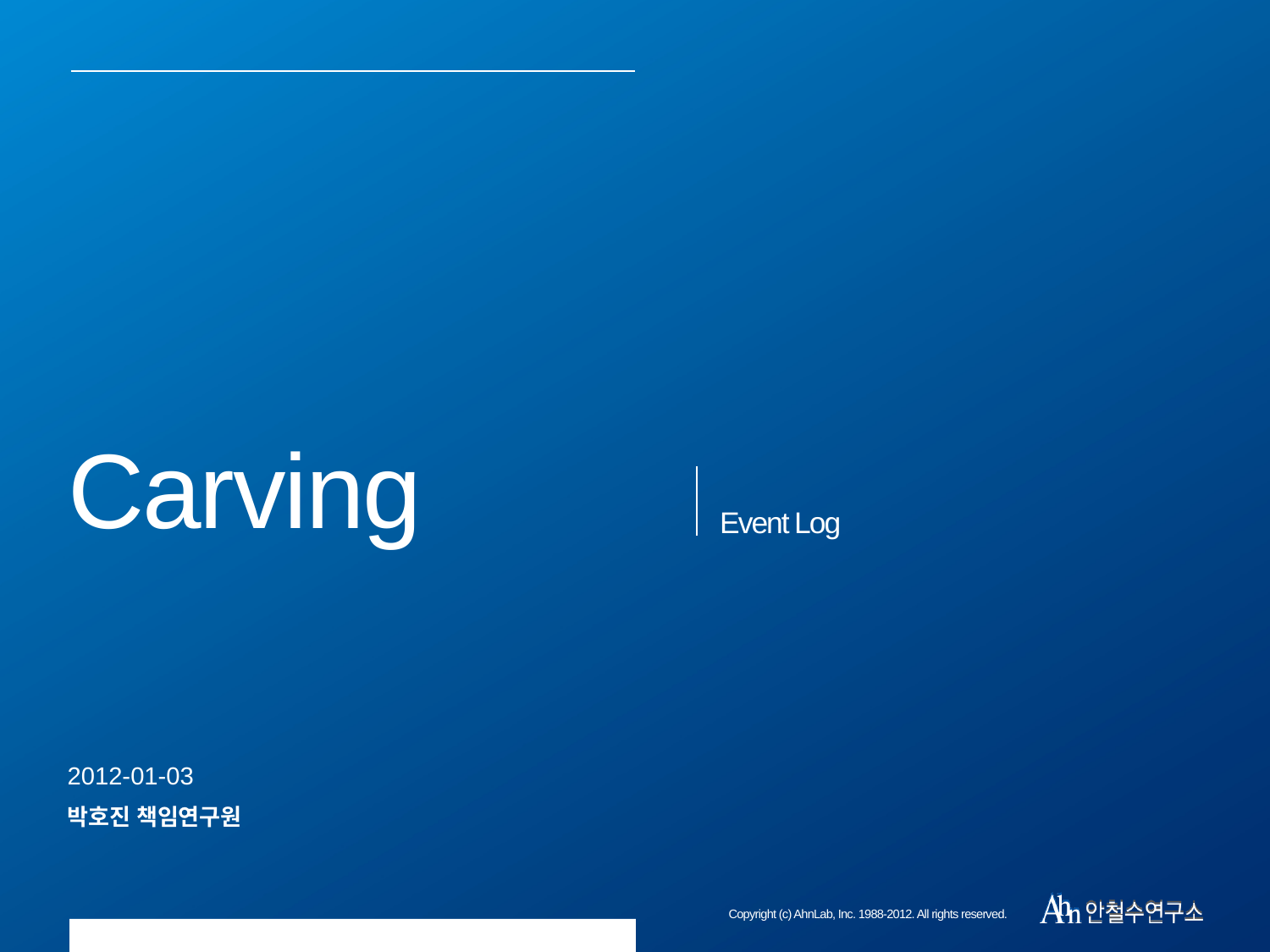

# Carving
Event Log
2012-01-03
박호진 책임연구원